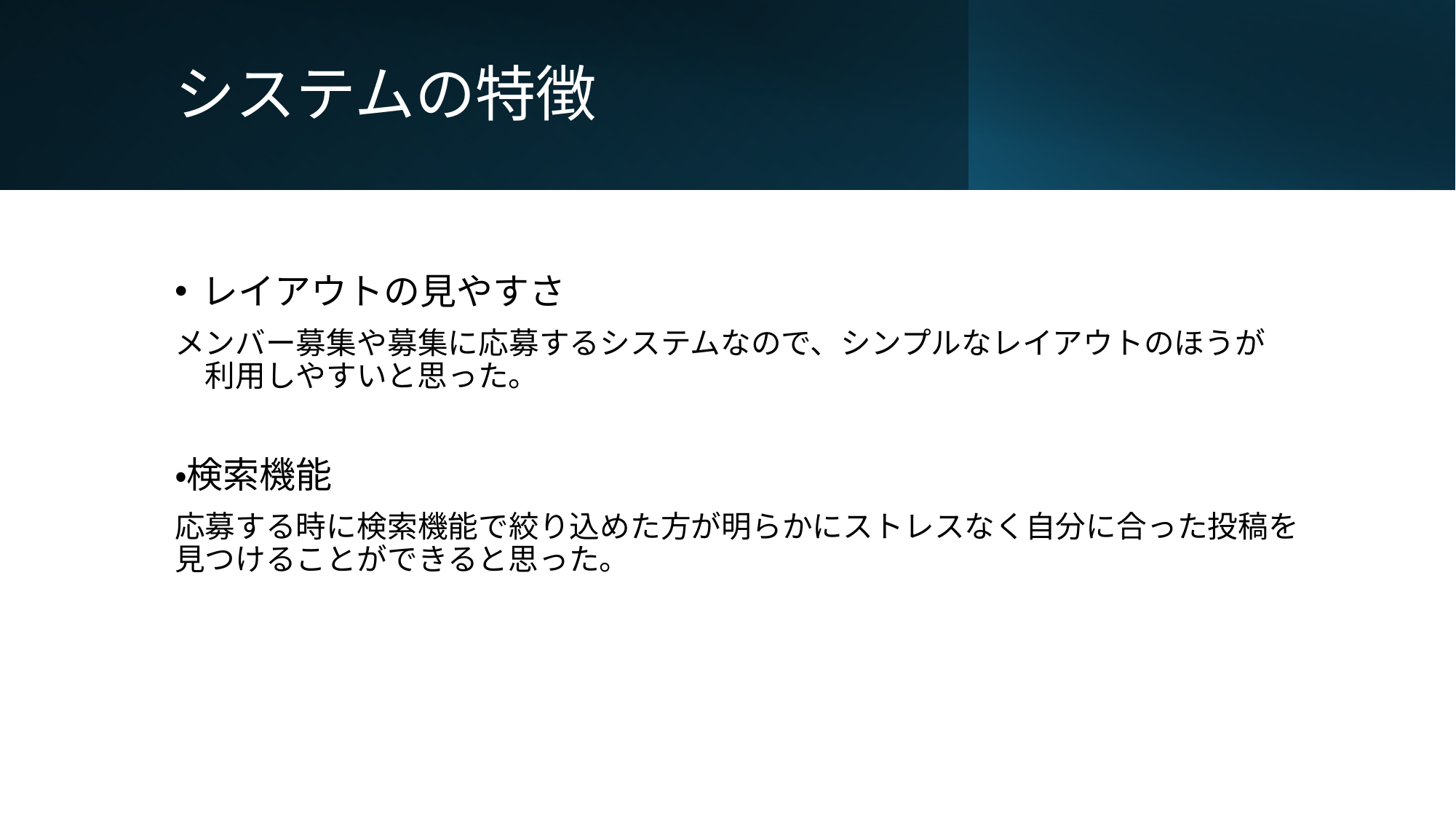

# システムの特徴
レイアウトの見やすさ
メンバー募集や募集に応募するシステムなので、シンプルなレイアウトのほうが　　利用しやすいと思った。

・検索機能
応募する時に検索機能で絞り込めた方が明らかにストレスなく自分に合った投稿を見つけることができると思った。